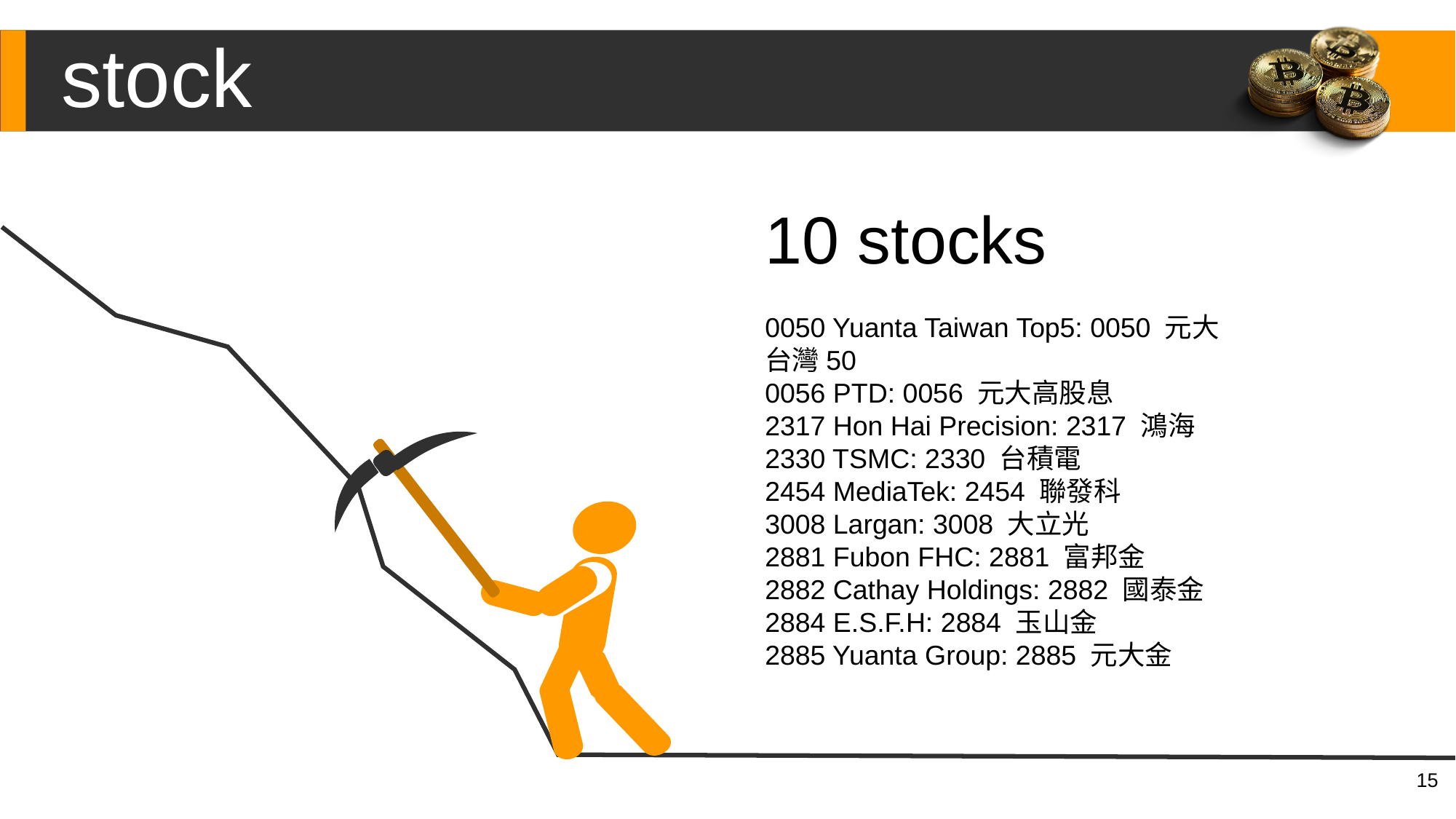

stock
10 stocks

0050 Yuanta Taiwan Top5: 0050 元大台灣50
0056 PTD: 0056 元大高股息
2317 Hon Hai Precision: 2317 鴻海
2330 TSMC: 2330 台積電
2454 MediaTek: 2454 聯發科
3008 Largan: 3008 大立光
2881 Fubon FHC: 2881 富邦金
2882 Cathay Holdings: 2882 國泰金
2884 E.S.F.H: 2884 玉山金
2885 Yuanta Group: 2885 元大金

15